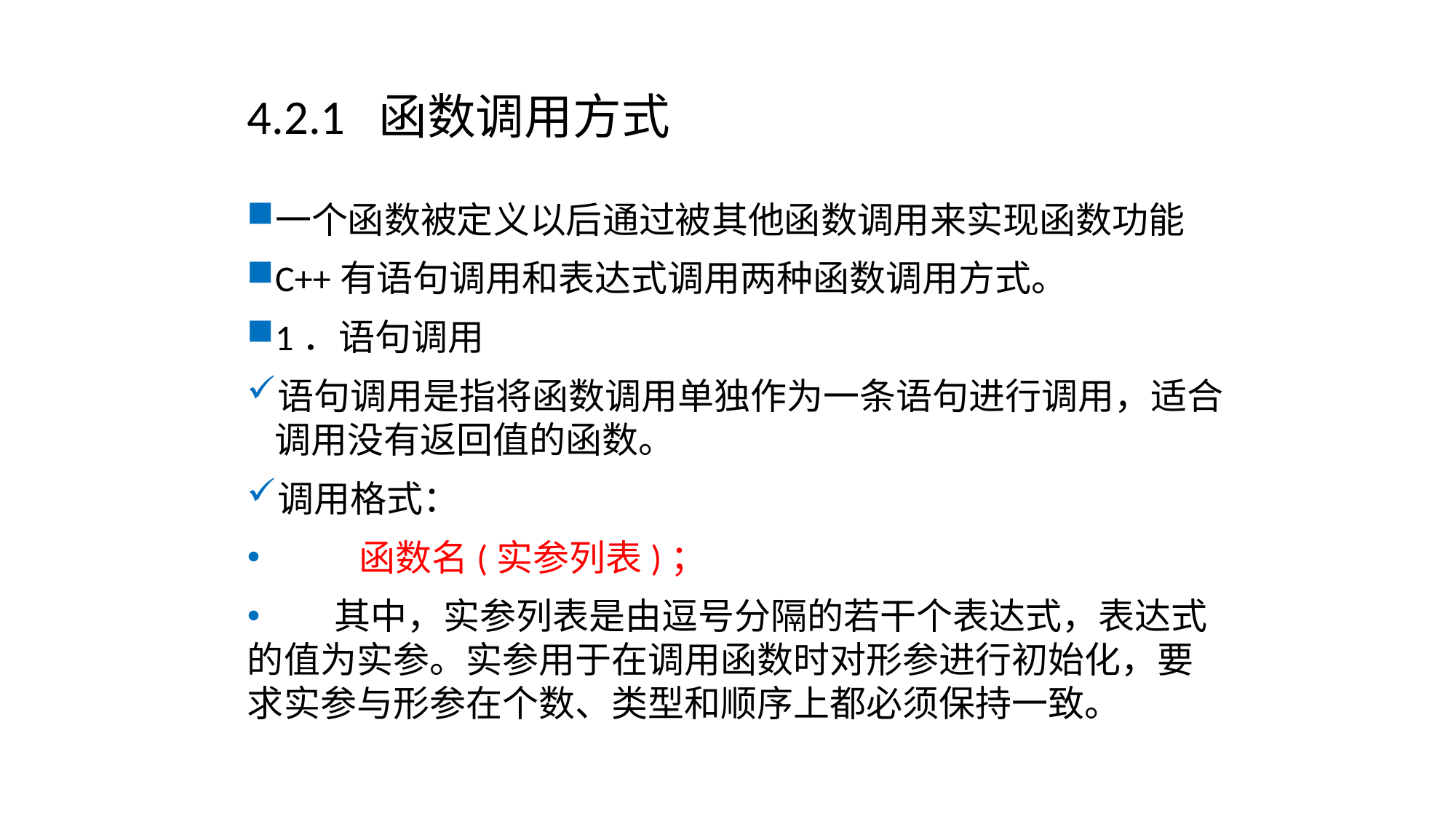

# 4.2.1  函数调用方式
一个函数被定义以后通过被其他函数调用来实现函数功能
C++有语句调用和表达式调用两种函数调用方式。
1．语句调用
语句调用是指将函数调用单独作为一条语句进行调用，适合调用没有返回值的函数。
调用格式：
           函数名(实参列表)；
        其中，实参列表是由逗号分隔的若干个表达式，表达式的值为实参。实参用于在调用函数时对形参进行初始化，要求实参与形参在个数、类型和顺序上都必须保持一致。